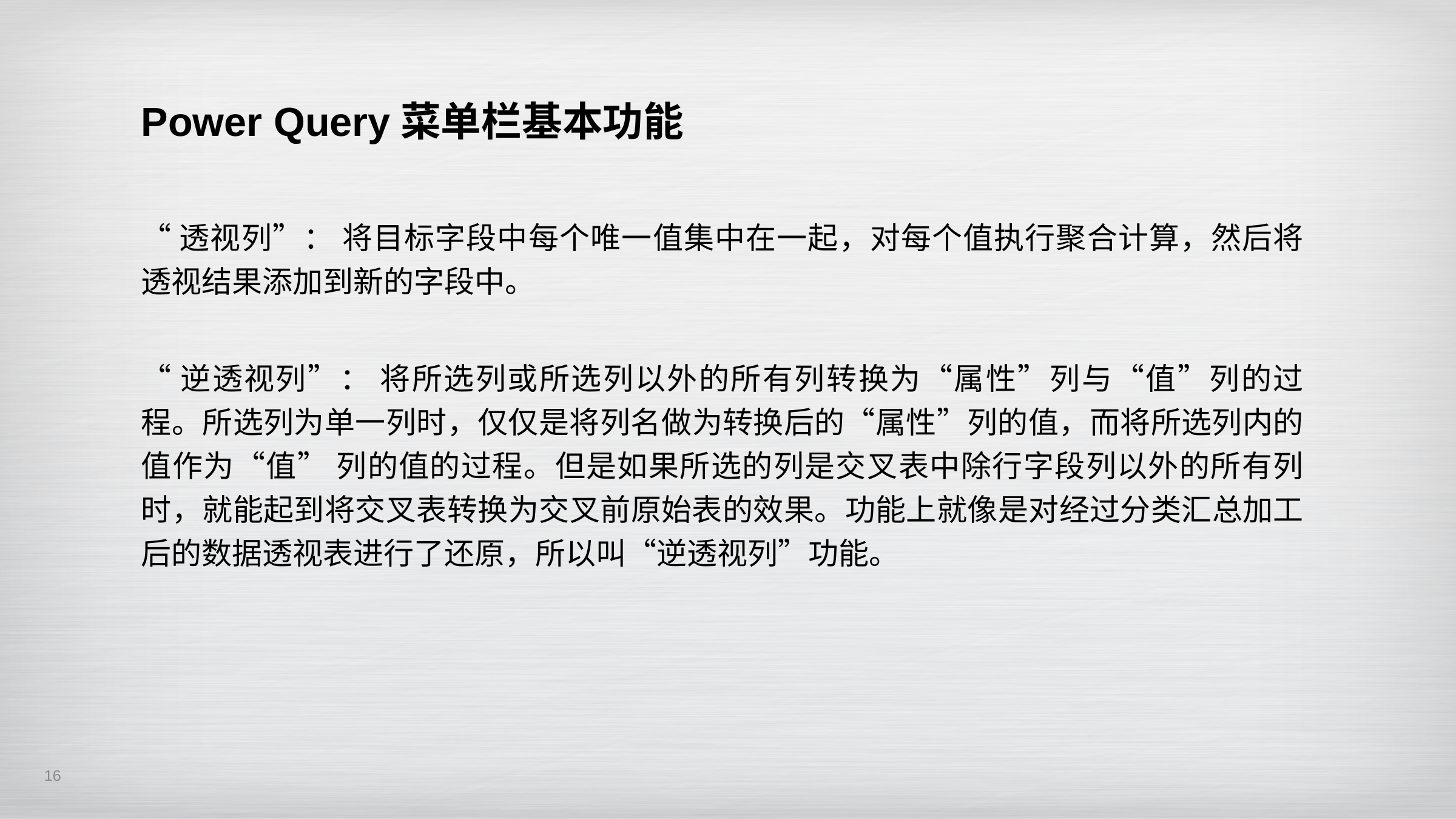

Power Query菜单栏基本功能
“透视列”： 将目标字段中每个唯一值集中在一起，对每个值执行聚合计算，然后将透视结果添加到新的字段中。
“逆透视列”： 将所选列或所选列以外的所有列转换为“属性”列与“值”列的过程。所选列为单一列时，仅仅是将列名做为转换后的“属性”列的值，而将所选列内的值作为“值” 列的值的过程。但是如果所选的列是交叉表中除行字段列以外的所有列时，就能起到将交叉表转换为交叉前原始表的效果。功能上就像是对经过分类汇总加工后的数据透视表进行了还原，所以叫“逆透视列”功能。